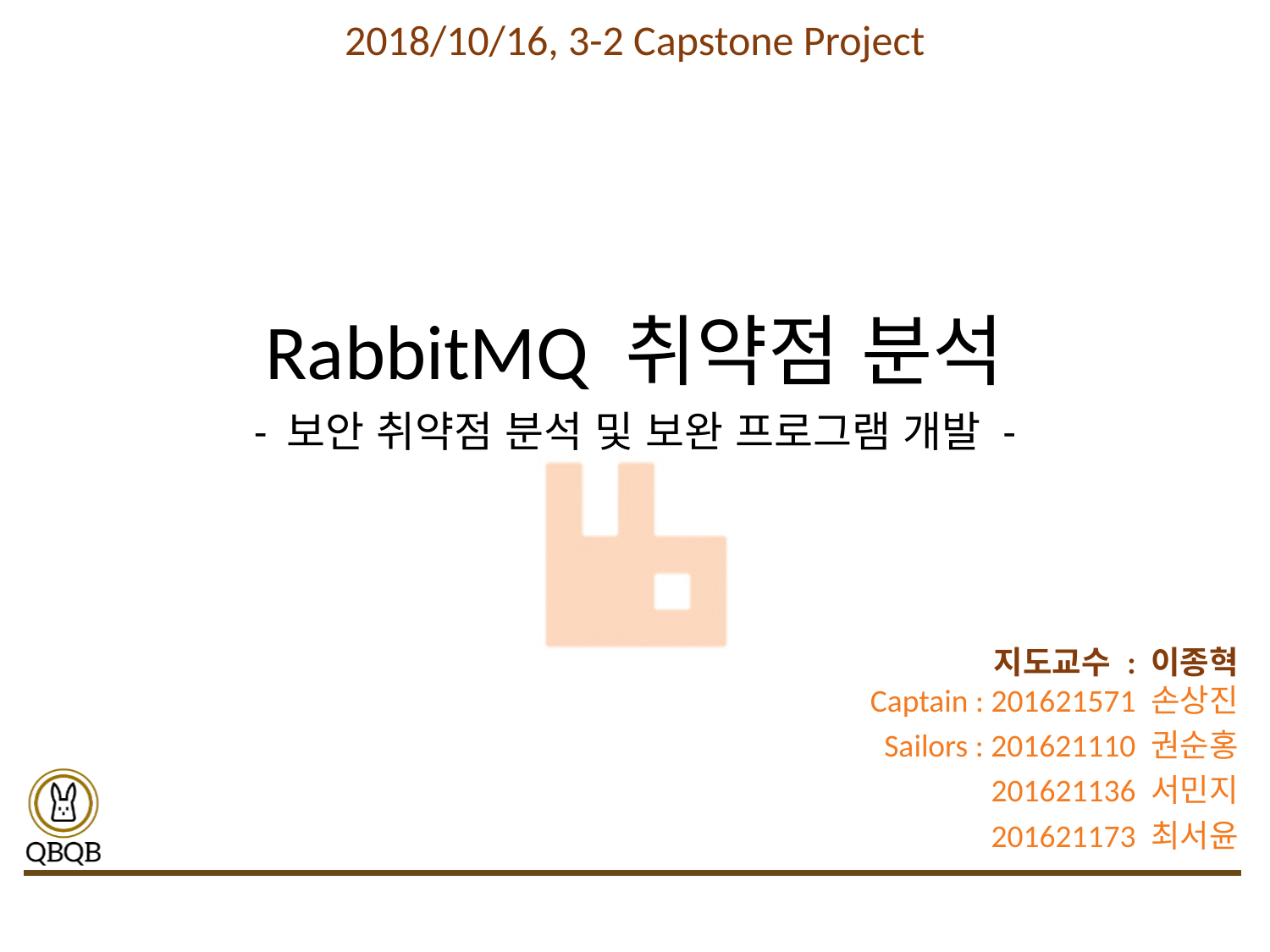

2018/10/16, 3-2 Capstone Project
# RabbitMQ 취약점 분석
- 보안 취약점 분석 및 보완 프로그램 개발 -